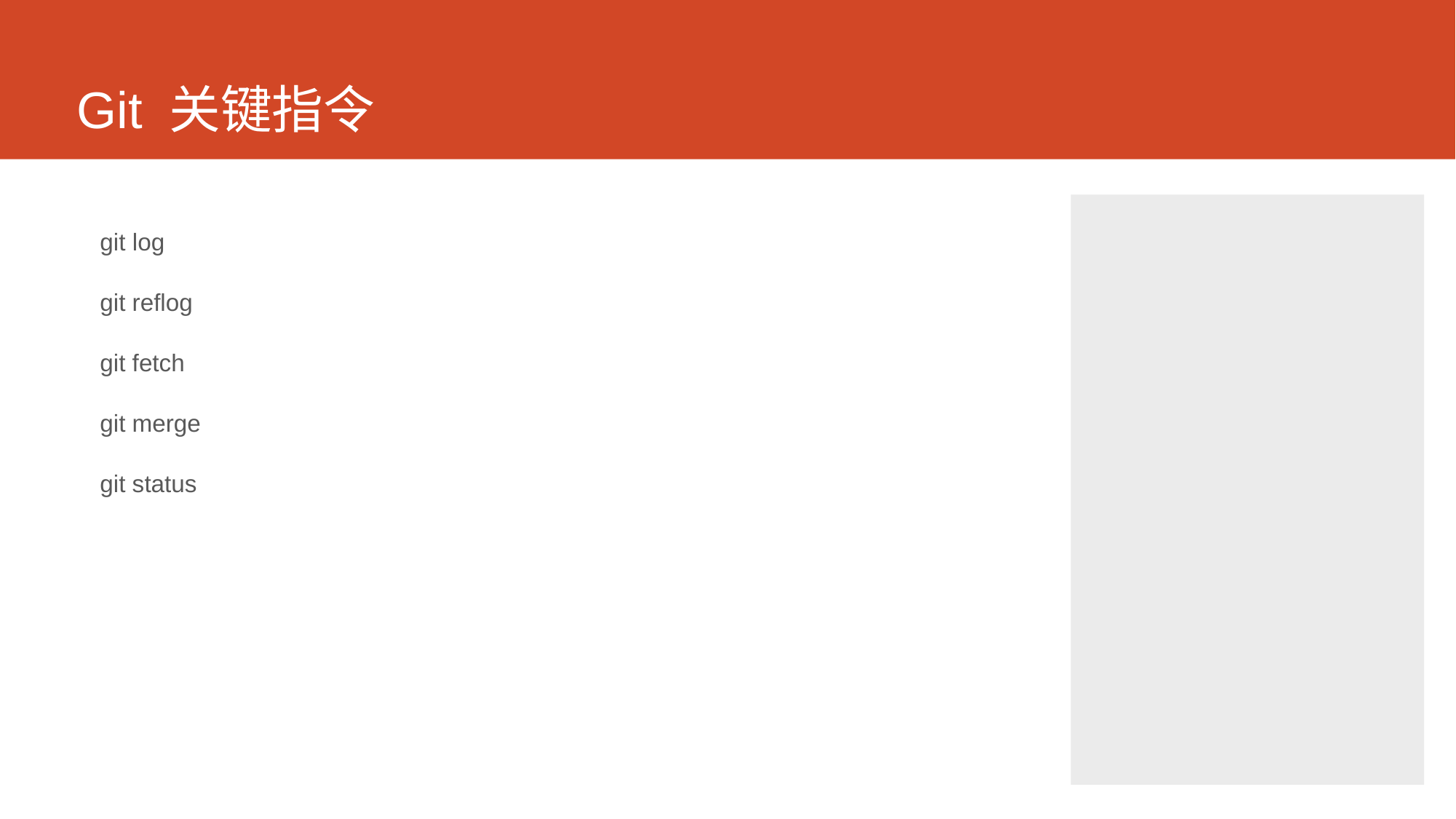

# Git 关键指令

git log
git reflog
git fetch
git merge
git status